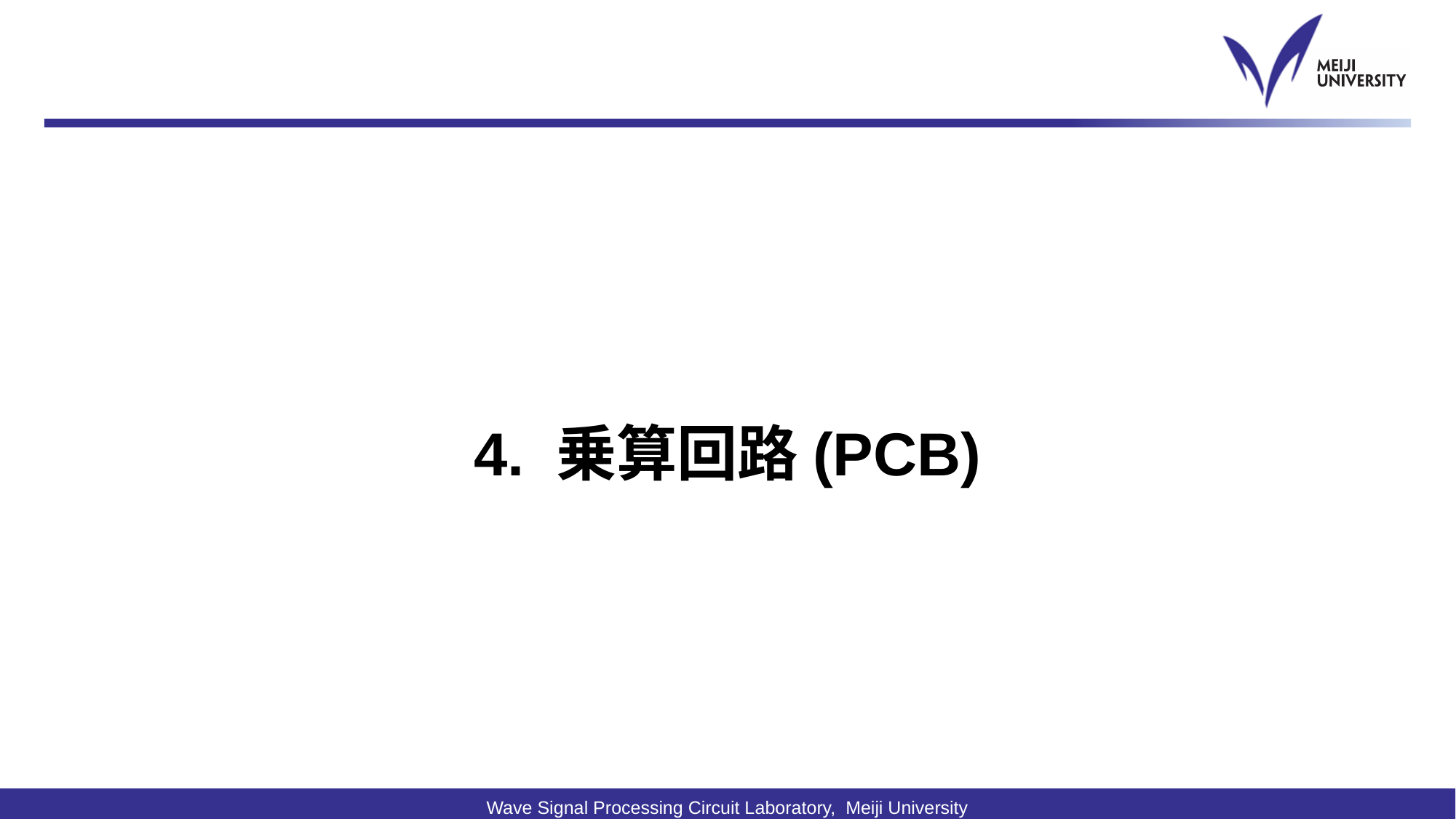

# 4. 乗算回路(PCB)
Wave Signal Processing Circuit Laboratory,  Meiji University